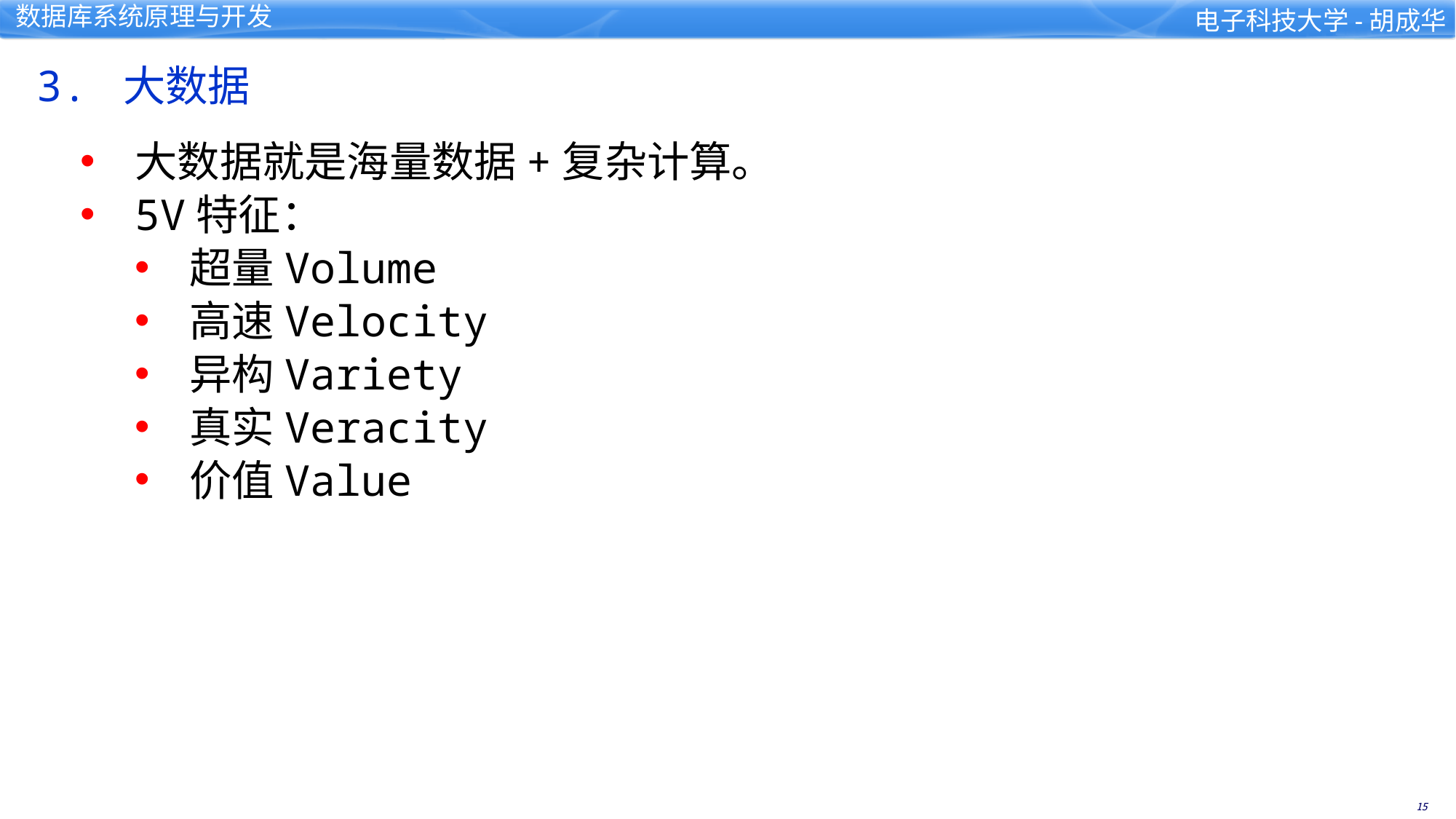

3. 大数据
大数据就是海量数据+复杂计算。
5V特征：
超量Volume
高速Velocity
异构Variety
真实Veracity
价值Value